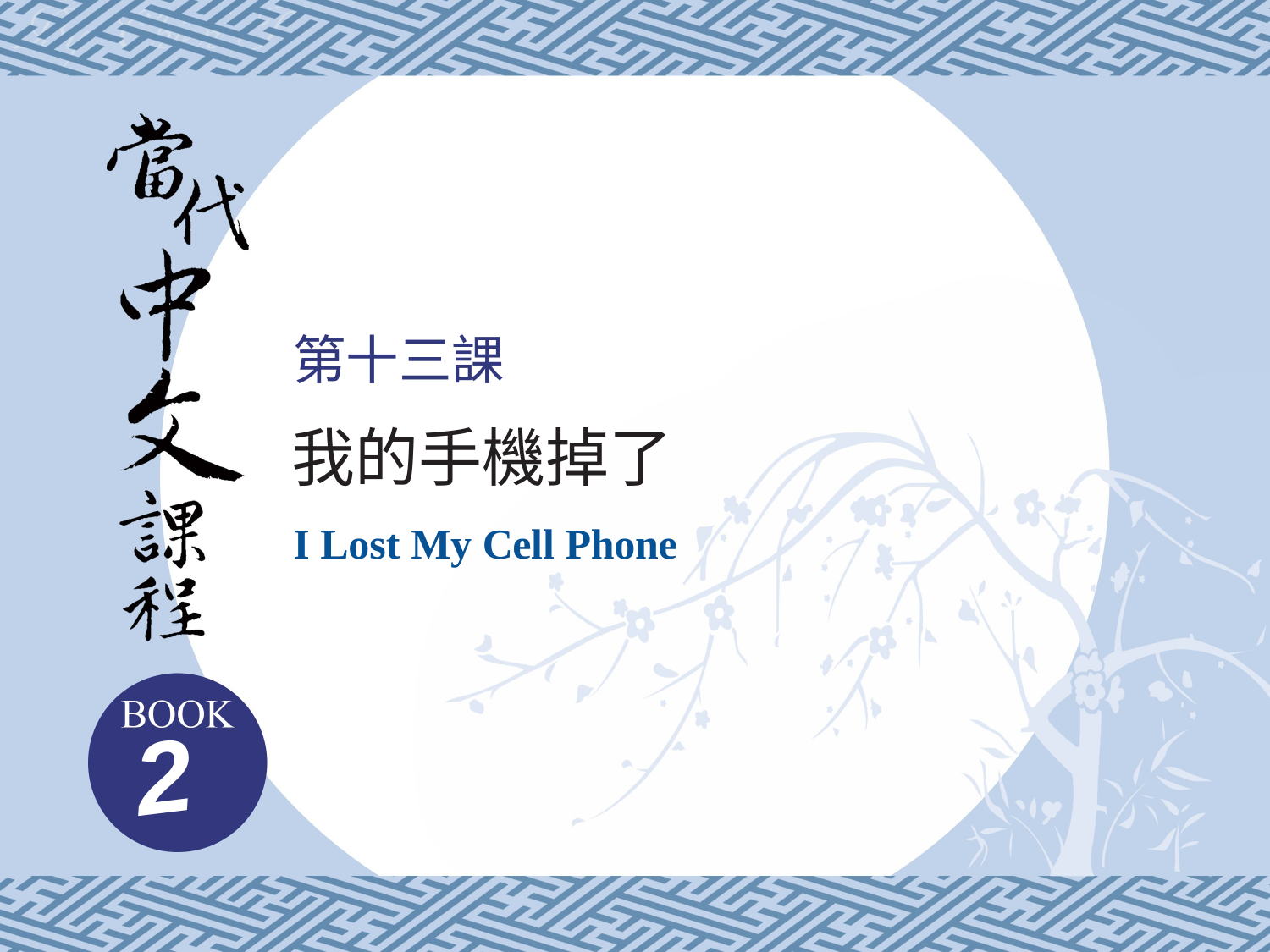

# 第十三課
我的手機掉了
I Lost My Cell Phone
2